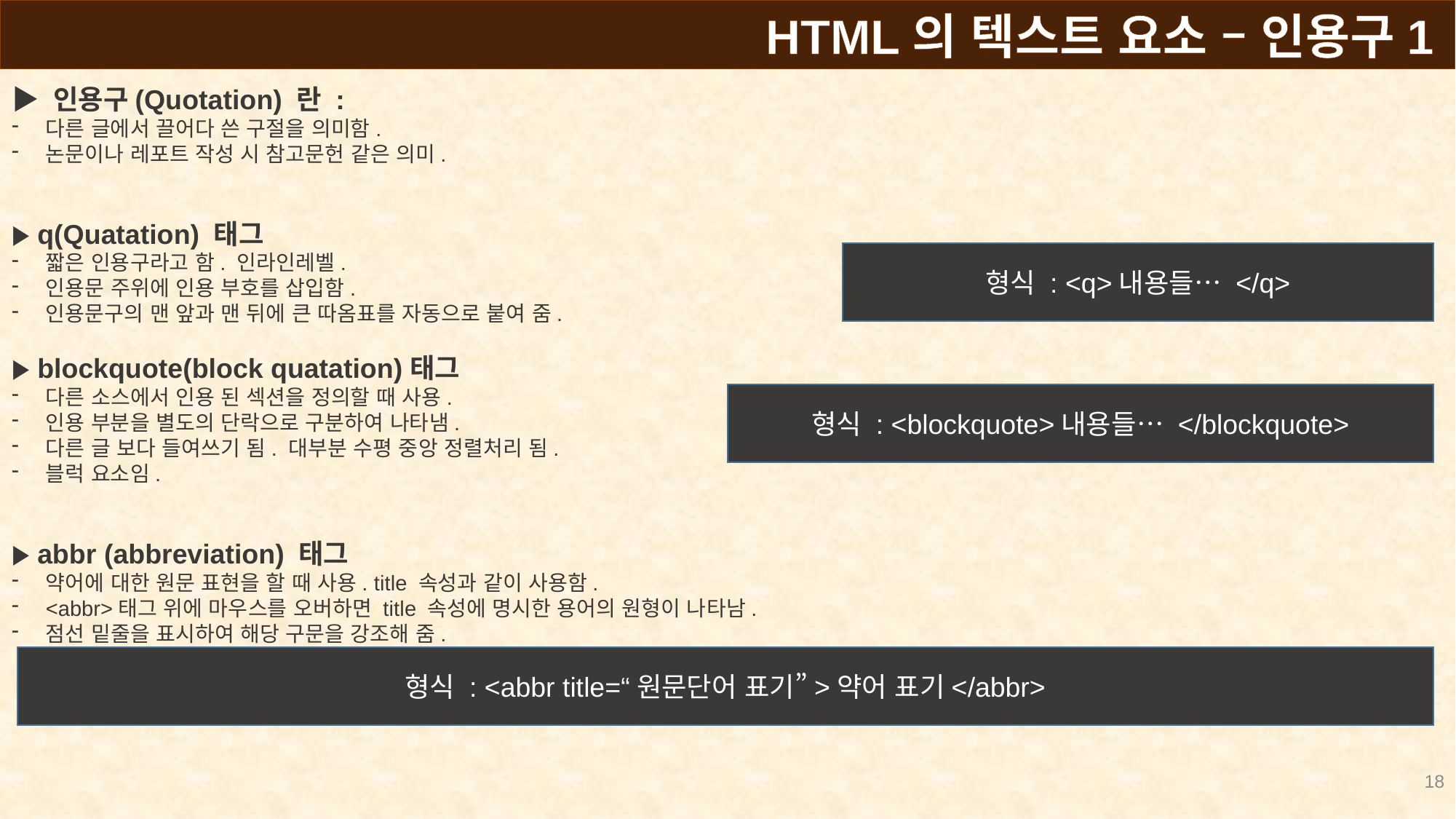

HTML의 텍스트 요소 – 인용구1
▶ 인용구(Quotation) 란 :
다른 글에서 끌어다 쓴 구절을 의미함.
논문이나 레포트 작성 시 참고문헌 같은 의미.

▶ q(Quatation) 태그
짧은 인용구라고 함. 인라인레벨.
인용문 주위에 인용 부호를 삽입함.
인용문구의 맨 앞과 맨 뒤에 큰 따옴표를 자동으로 붙여 줌.

▶ blockquote(block quatation)태그
다른 소스에서 인용 된 섹션을 정의할 때 사용.
인용 부분을 별도의 단락으로 구분하여 나타냄.
다른 글 보다 들여쓰기 됨. 대부분 수평 중앙 정렬처리 됨.
블럭 요소임.

▶ abbr (abbreviation) 태그
약어에 대한 원문 표현을 할 때 사용. title 속성과 같이 사용함.
<abbr>태그 위에 마우스를 오버하면 title 속성에 명시한 용어의 원형이 나타남.
점선 밑줄을 표시하여 해당 구문을 강조해 줌.
형식 : <q>내용들… </q>
형식 : <blockquote>내용들… </blockquote>
형식 : <abbr title=“원문단어 표기”>약어 표기</abbr>
18